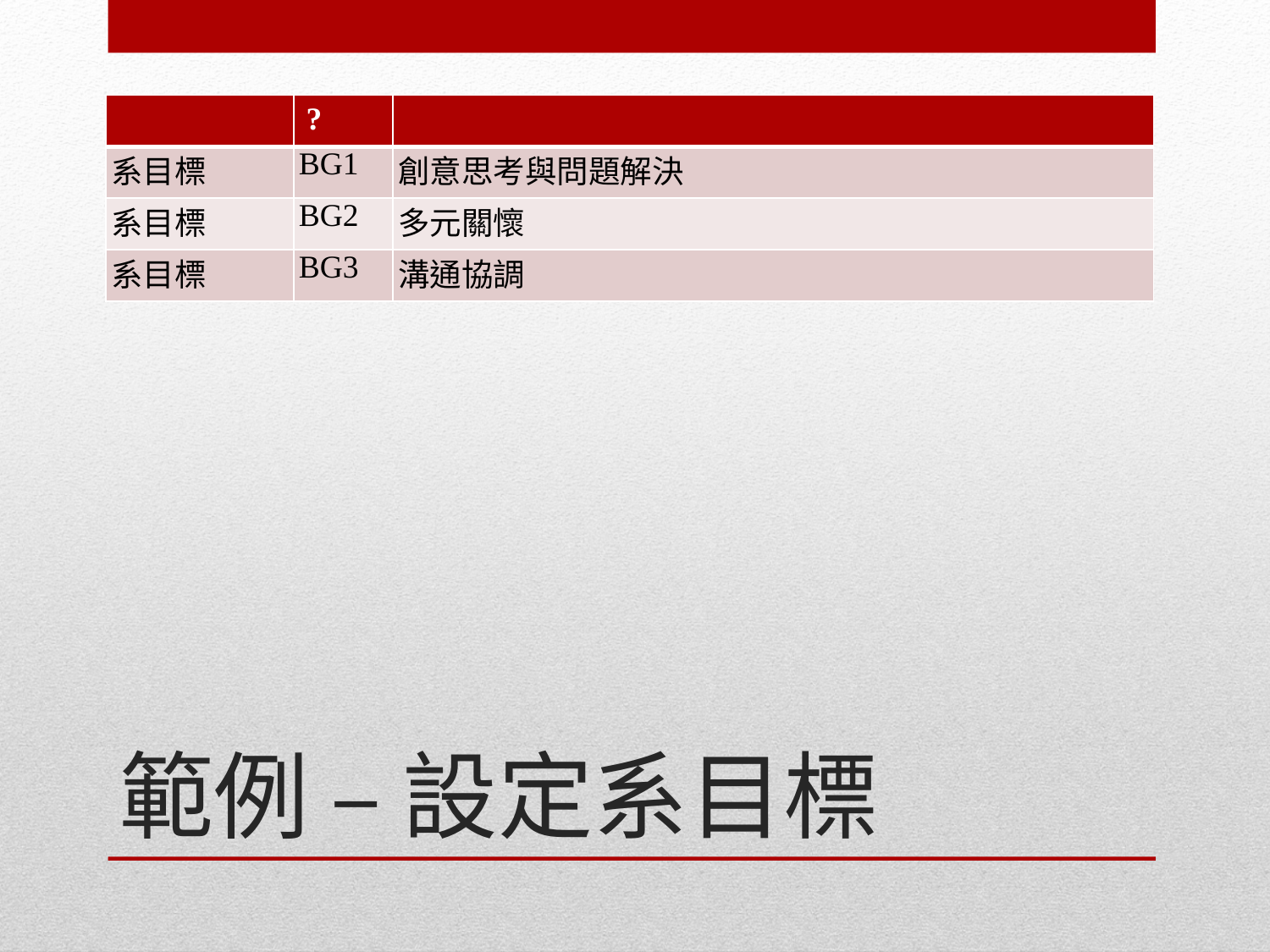

|  | ? |  |
| --- | --- | --- |
| 系目標 | BG1 | 創意思考與問題解決 |
| 系目標 | BG2 | 多元關懷 |
| 系目標 | BG3 | 溝通協調 |
# 範例 – 設定系目標